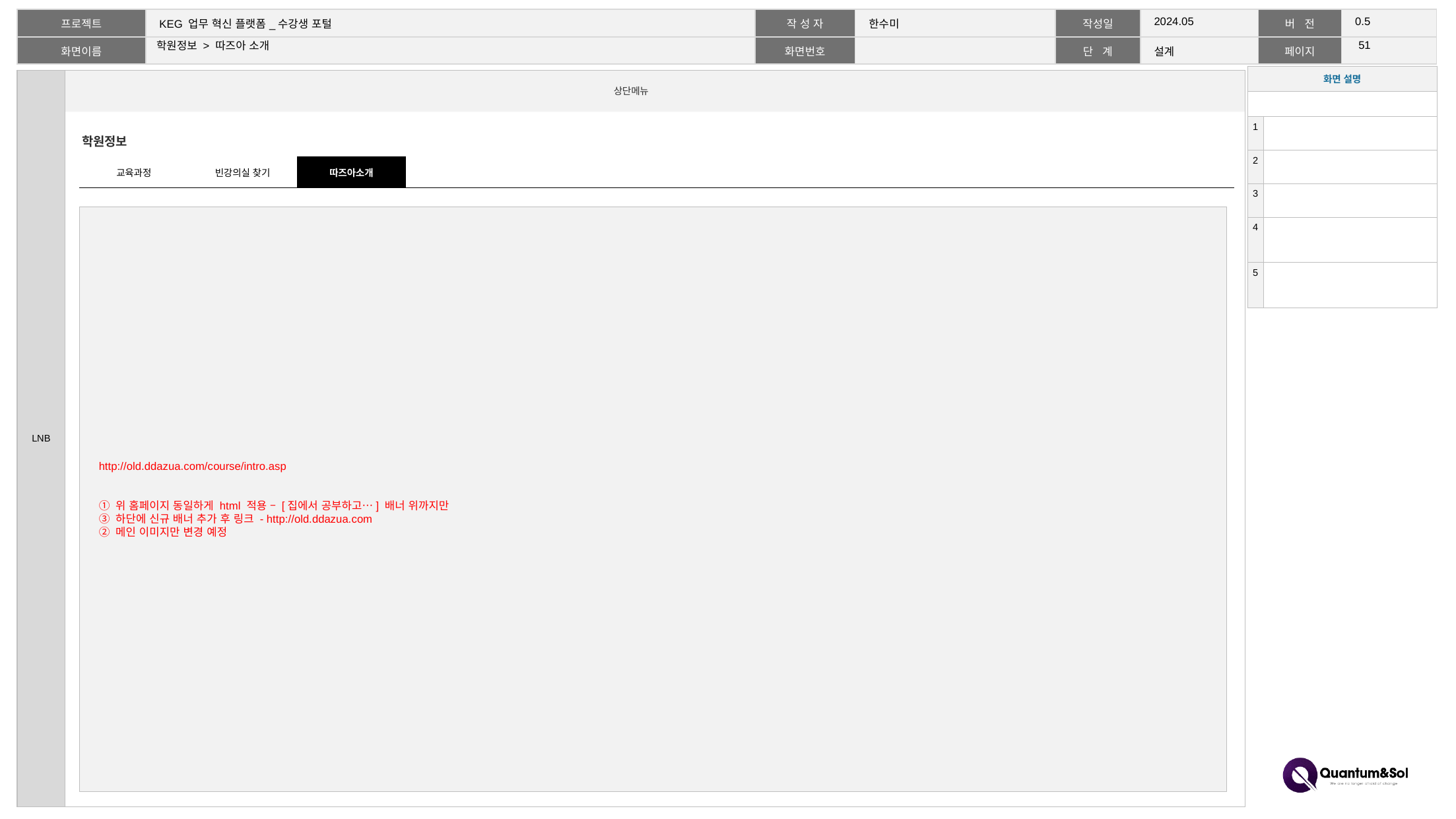

51

# 학원정보 > 따즈아 소개
| 화면 설명 |  |
| --- | --- |
|  |  |
| 1 |  |
| 2 |  |
| 3 |  |
| 4 |  |
| 5 |  |
학원정보
| 교육과정 | 빈강의실 찾기 | 따즈아소개 |  |  |  |  |  |  |  |  |
| --- | --- | --- | --- | --- | --- | --- | --- | --- | --- | --- |
http://old.ddazua.com/course/intro.asp

① 위 홈페이지 동일하게 html 적용 – [집에서 공부하고…] 배너 위까지만
③ 하단에 신규 배너 추가 후 링크 - http://old.ddazua.com
② 메인 이미지만 변경 예정